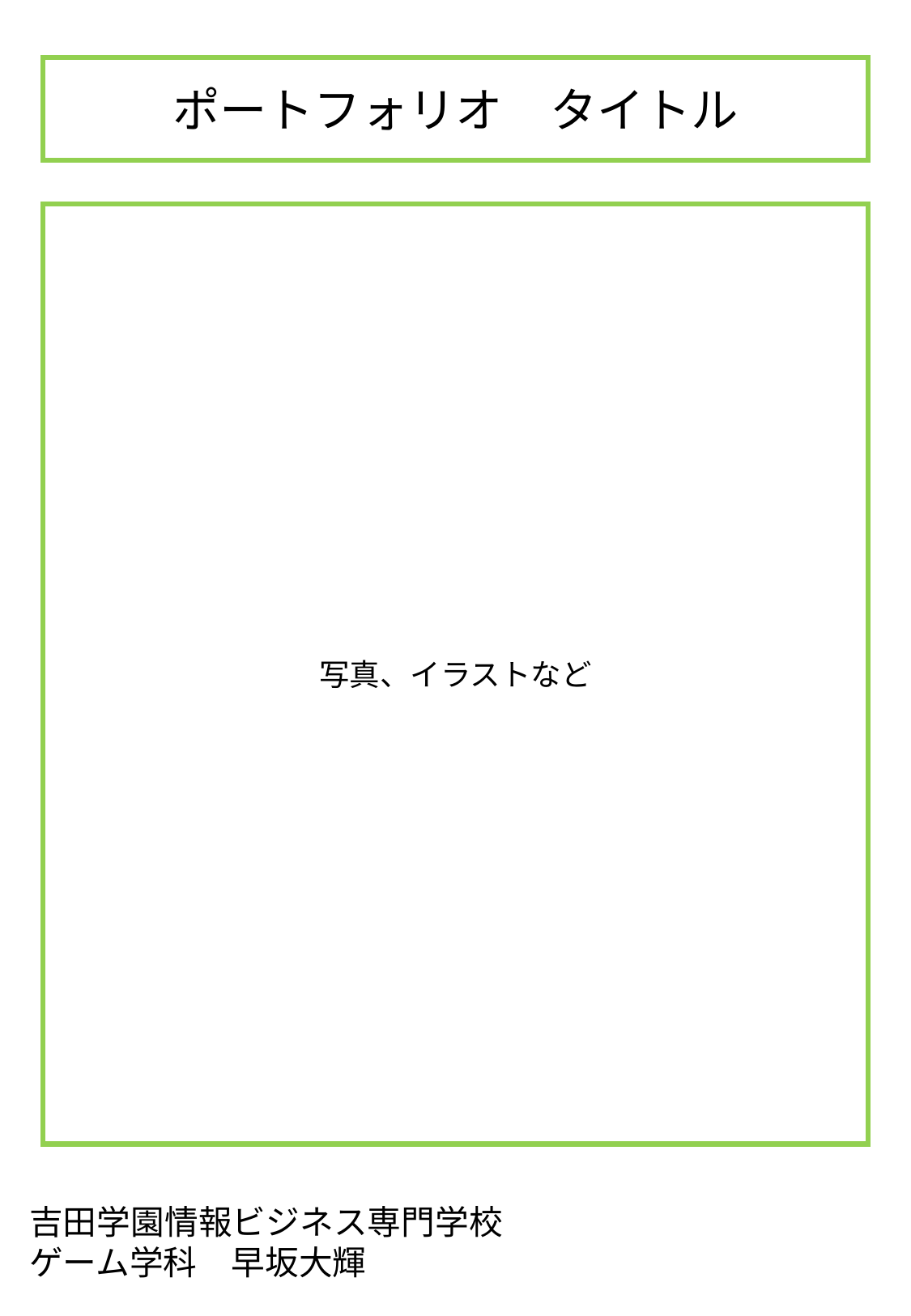

ポートフォリオ　タイトル
写真、イラストなど
吉田学園情報ビジネス専門学校
ゲーム学科　早坂大輝